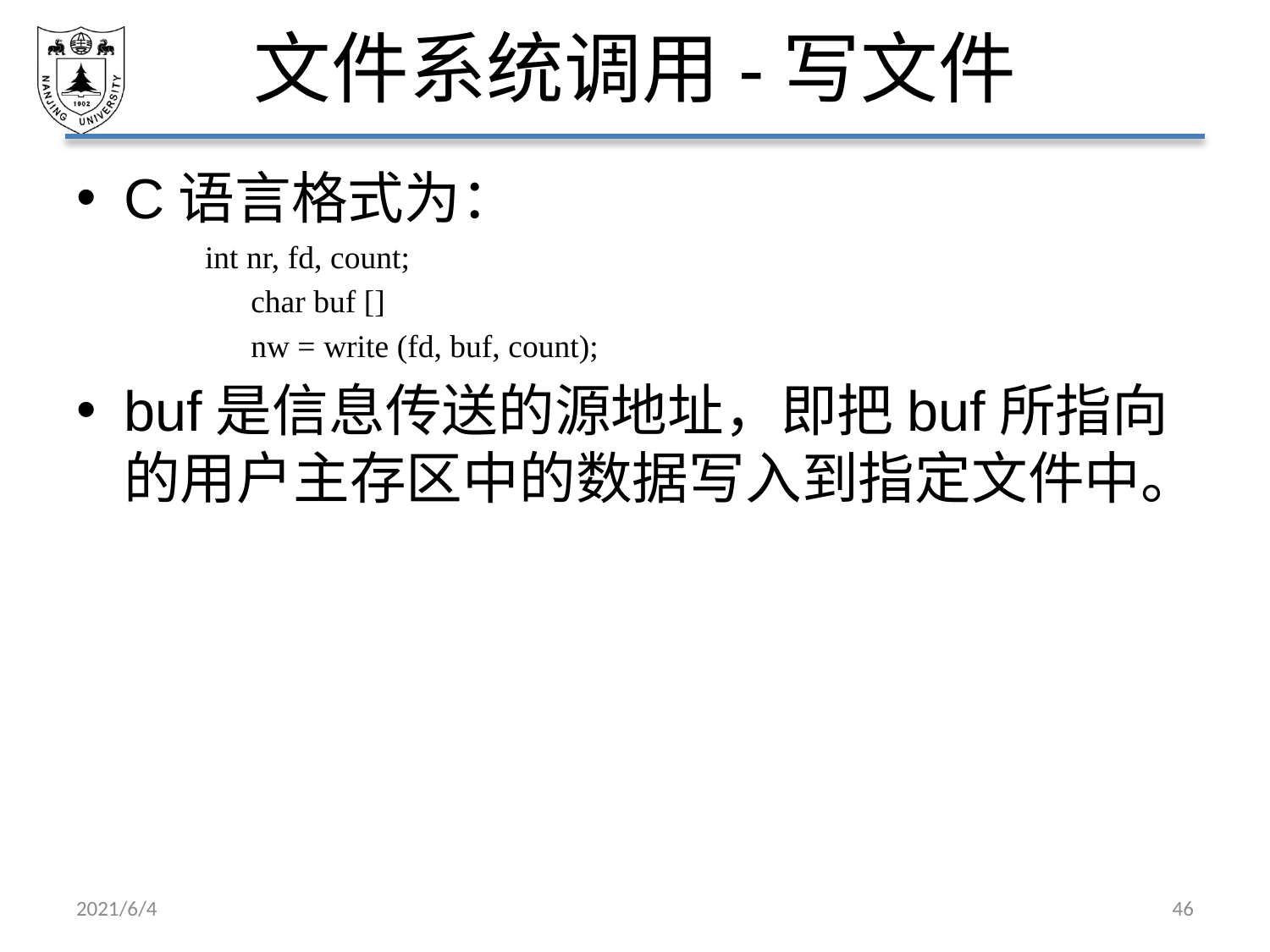

# 文件系统调用-写文件
C语言格式为：
                int nr, fd, count;
 		char buf []
 		nw = write (fd, buf, count);
buf是信息传送的源地址，即把buf所指向的用户主存区中的数据写入到指定文件中。

2021/6/4
46